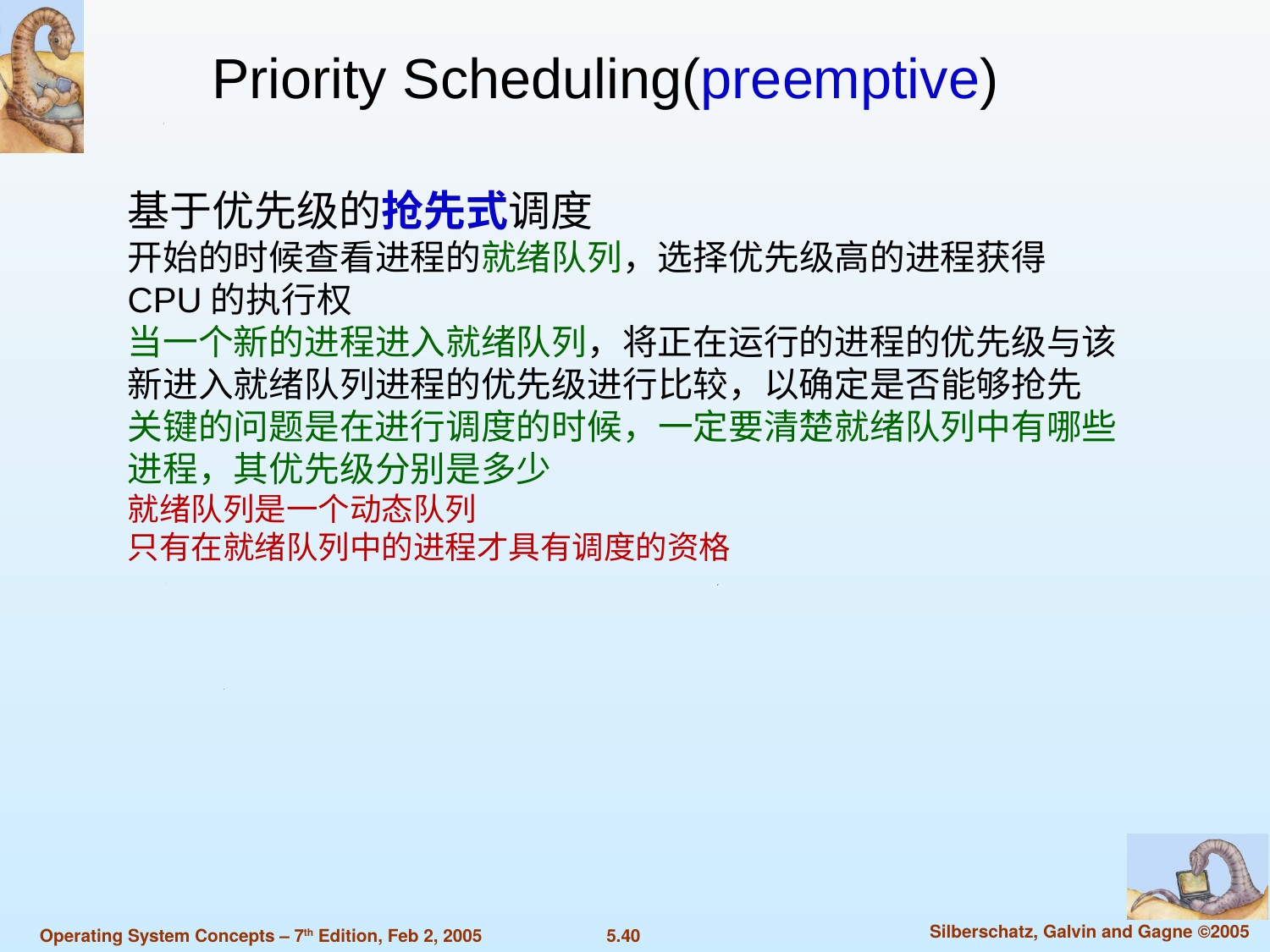

Priority Scheduling(preemptive)
基于优先级的抢先式调度
开始的时候查看进程的就绪队列，选择优先级高的进程获得CPU的执行权
当一个新的进程进入就绪队列，将正在运行的进程的优先级与该新进入就绪队列进程的优先级进行比较，以确定是否能够抢先
关键的问题是在进行调度的时候，一定要清楚就绪队列中有哪些进程，其优先级分别是多少
就绪队列是一个动态队列
只有在就绪队列中的进程才具有调度的资格